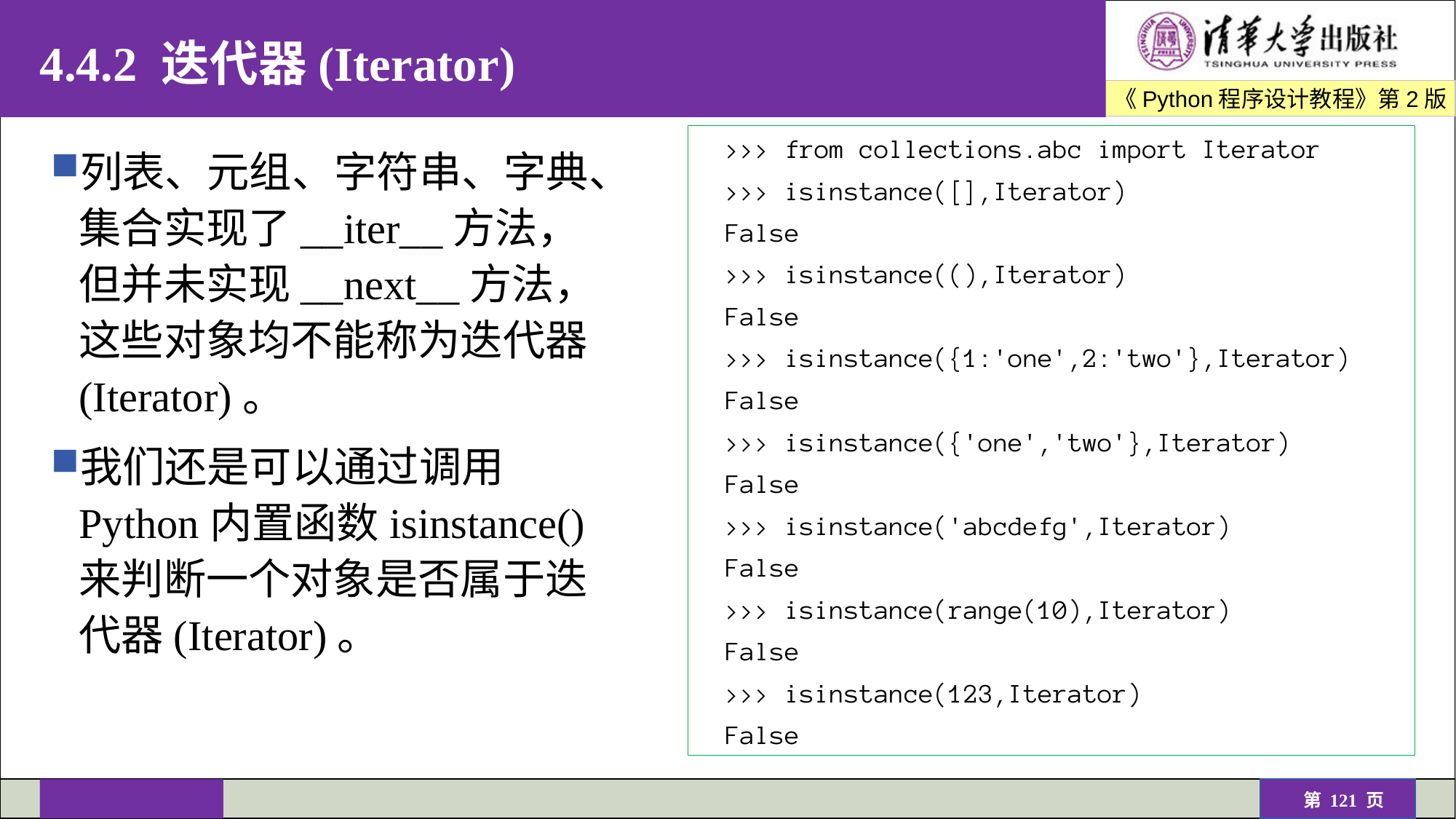

# 4.4.2 迭代器(Iterator)
>>> from collections.abc import Iterator
>>> isinstance([],Iterator)
False
>>> isinstance((),Iterator)
False
>>> isinstance({1:'one',2:'two'},Iterator)
False
>>> isinstance({'one','two'},Iterator)
False
>>> isinstance('abcdefg',Iterator)
False
>>> isinstance(range(10),Iterator)
False
>>> isinstance(123,Iterator)
False
列表、元组、字符串、字典、集合实现了__iter__方法，但并未实现__next__方法，这些对象均不能称为迭代器(Iterator)。
我们还是可以通过调用Python内置函数isinstance()来判断一个对象是否属于迭代器(Iterator)。